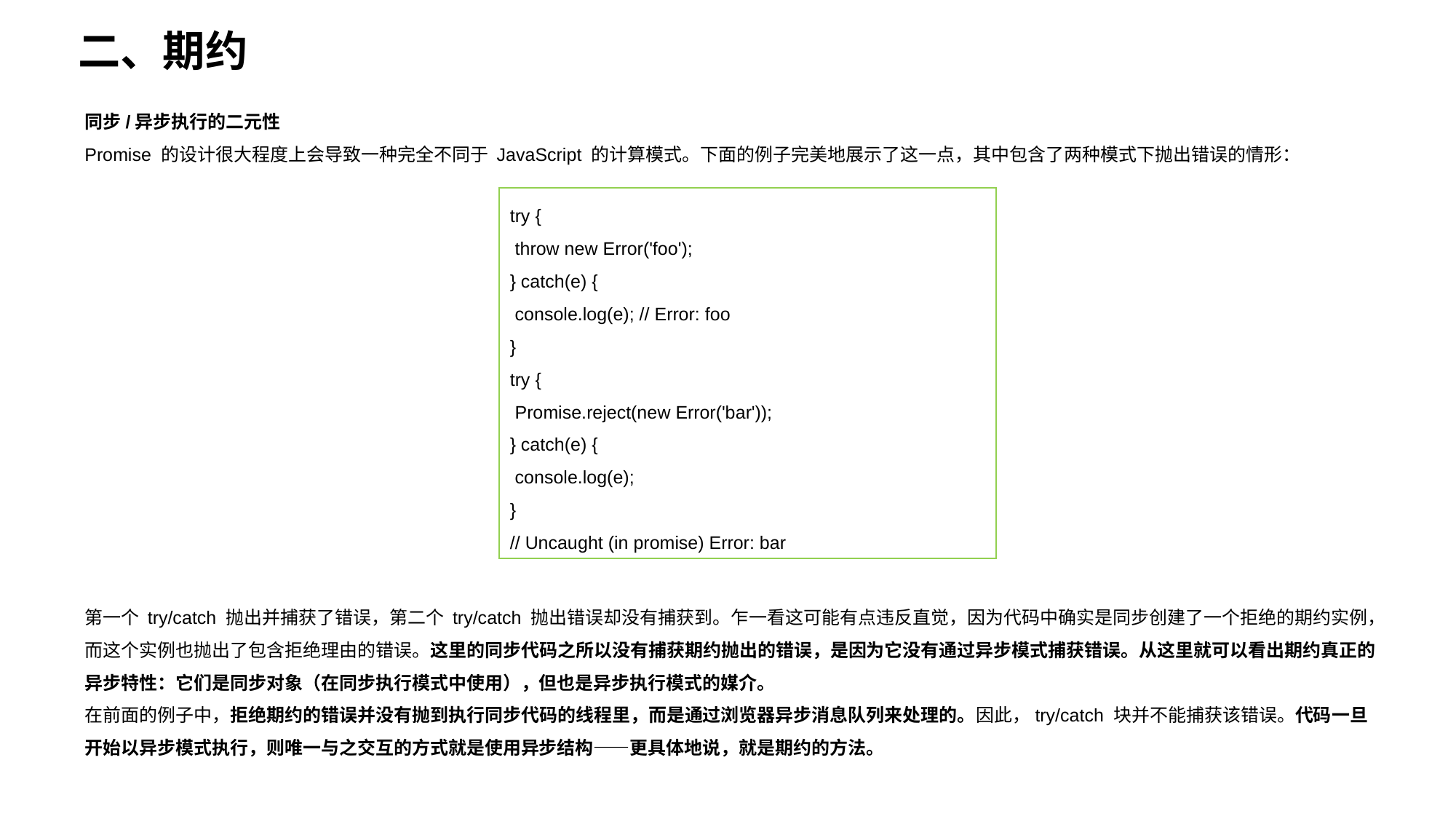

二、期约
同步/异步执行的二元性
Promise 的设计很大程度上会导致一种完全不同于 JavaScript 的计算模式。下面的例子完美地展示了这一点，其中包含了两种模式下抛出错误的情形：
try {
 throw new Error('foo');
} catch(e) {
 console.log(e); // Error: foo
}
try {
 Promise.reject(new Error('bar'));
} catch(e) {
 console.log(e);
}
// Uncaught (in promise) Error: bar
第一个 try/catch 抛出并捕获了错误，第二个 try/catch 抛出错误却没有捕获到。乍一看这可能有点违反直觉，因为代码中确实是同步创建了一个拒绝的期约实例，而这个实例也抛出了包含拒绝理由的错误。这里的同步代码之所以没有捕获期约抛出的错误，是因为它没有通过异步模式捕获错误。从这里就可以看出期约真正的异步特性：它们是同步对象（在同步执行模式中使用），但也是异步执行模式的媒介。
在前面的例子中，拒绝期约的错误并没有抛到执行同步代码的线程里，而是通过浏览器异步消息队列来处理的。因此，try/catch 块并不能捕获该错误。代码一旦开始以异步模式执行，则唯一与之交互的方式就是使用异步结构——更具体地说，就是期约的方法。